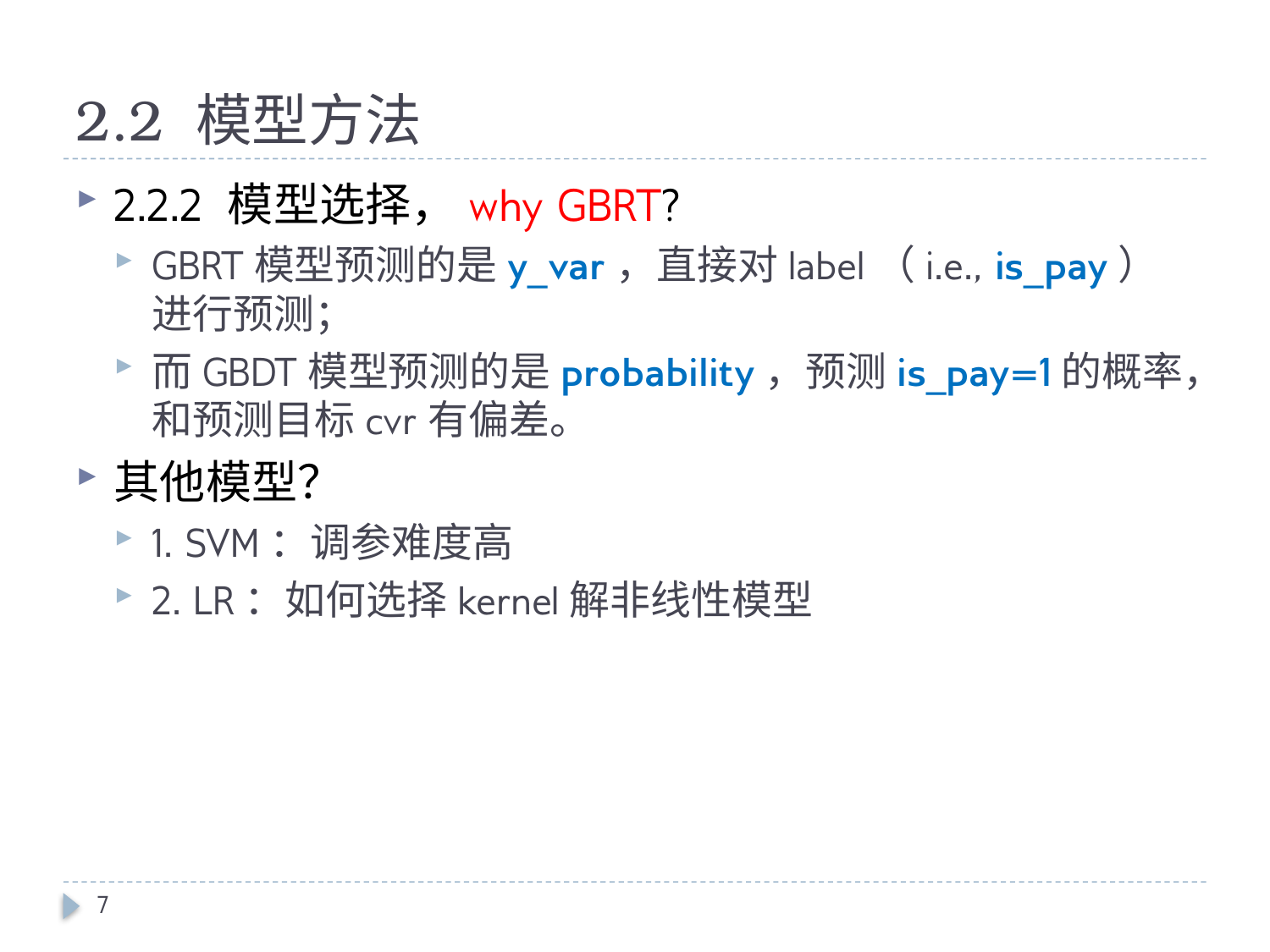

# 2.2 模型方法
2.2.2 模型选择，why GBRT?
GBRT模型预测的是y_var，直接对label（i.e., is_pay）进行预测；
而GBDT模型预测的是probability，预测is_pay=1的概率，和预测目标cvr有偏差。
其他模型？
1. SVM：调参难度高
2. LR：如何选择kernel解非线性模型
7